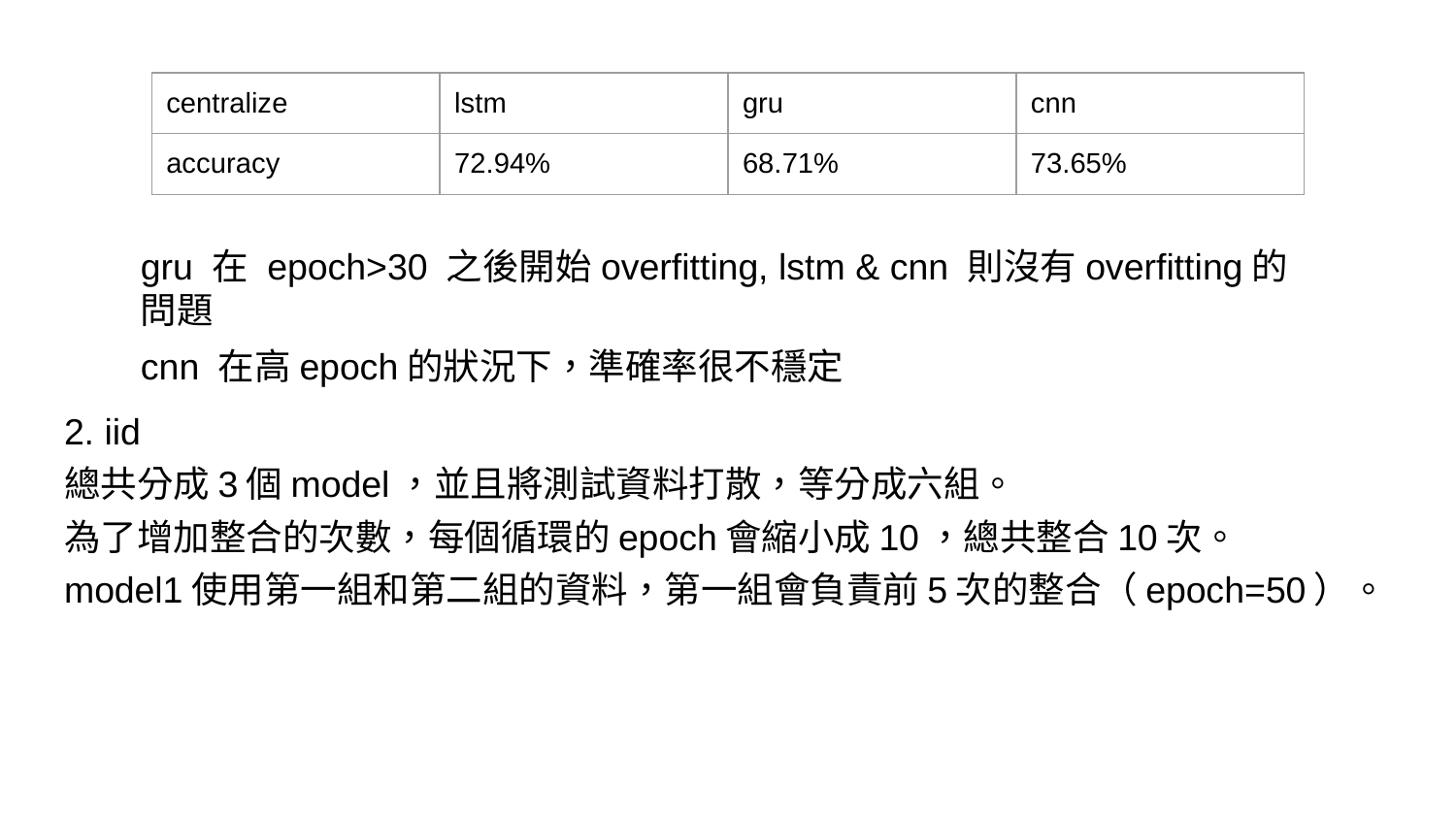

| centralize | lstm | gru | cnn |
| --- | --- | --- | --- |
| accuracy | 72.94% | 68.71% | 73.65% |
gru 在 epoch>30 之後開始overfitting, lstm & cnn 則沒有overfitting的問題
cnn 在高epoch的狀況下，準確率很不穩定
=>可增加 batchsize
2. iid
總共分成3個model，並且將測試資料打散，等分成六組。
為了增加整合的次數，每個循環的epoch會縮小成10，總共整合10次。
model1使用第一組和第二組的資料，第一組會負責前5次的整合（epoch=50）。